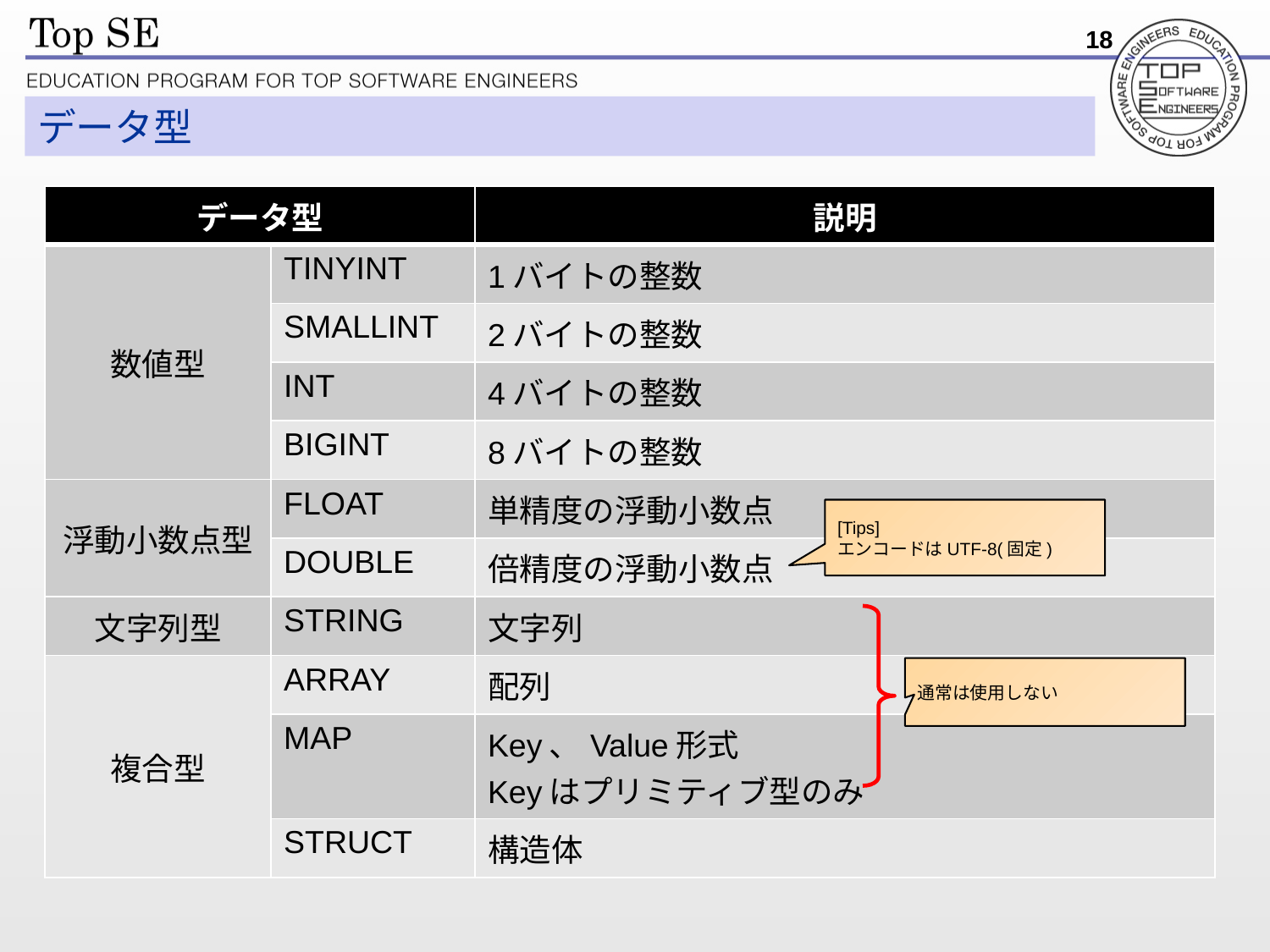

18
# データ型
| データ型 |  | 説明 |
| --- | --- | --- |
| 数値型 | TINYINT | 1バイトの整数 |
|  | SMALLINT | 2バイトの整数 |
|  | INT | 4バイトの整数 |
|  | BIGINT | 8バイトの整数 |
| 浮動小数点型 | FLOAT | 単精度の浮動小数点 |
|  | DOUBLE | 倍精度の浮動小数点 |
| 文字列型 | STRING | 文字列 |
| 複合型 | ARRAY | 配列 |
|  | MAP | Key、Value形式 Keyはプリミティブ型のみ |
|  | STRUCT | 構造体 |
[Tips]
エンコードはUTF-8(固定)

通常は使用しない